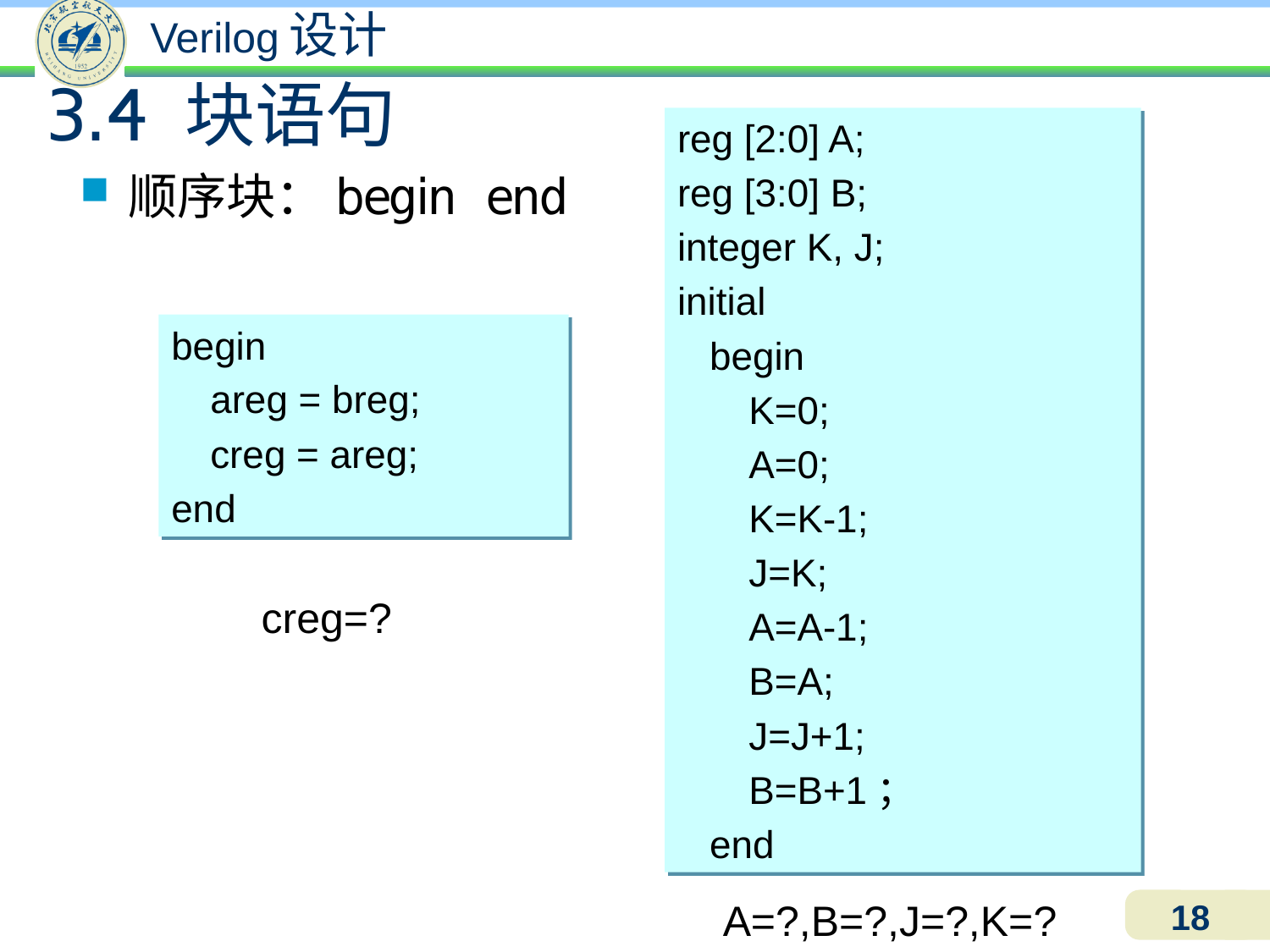

3.4 块语句
reg [2:0] A;
reg [3:0] B;
integer K, J;
initial
   begin
	   K=0;
	   A=0;
	   K=K-1;
	   J=K;
	   A=A-1;
	   B=A;
	   J=J+1;
	   B=B+1；
   end
顺序块：begin  end

begin
	areg = breg;
	creg = areg;
end
creg=?
A=?,B=?,J=?,K=?
18